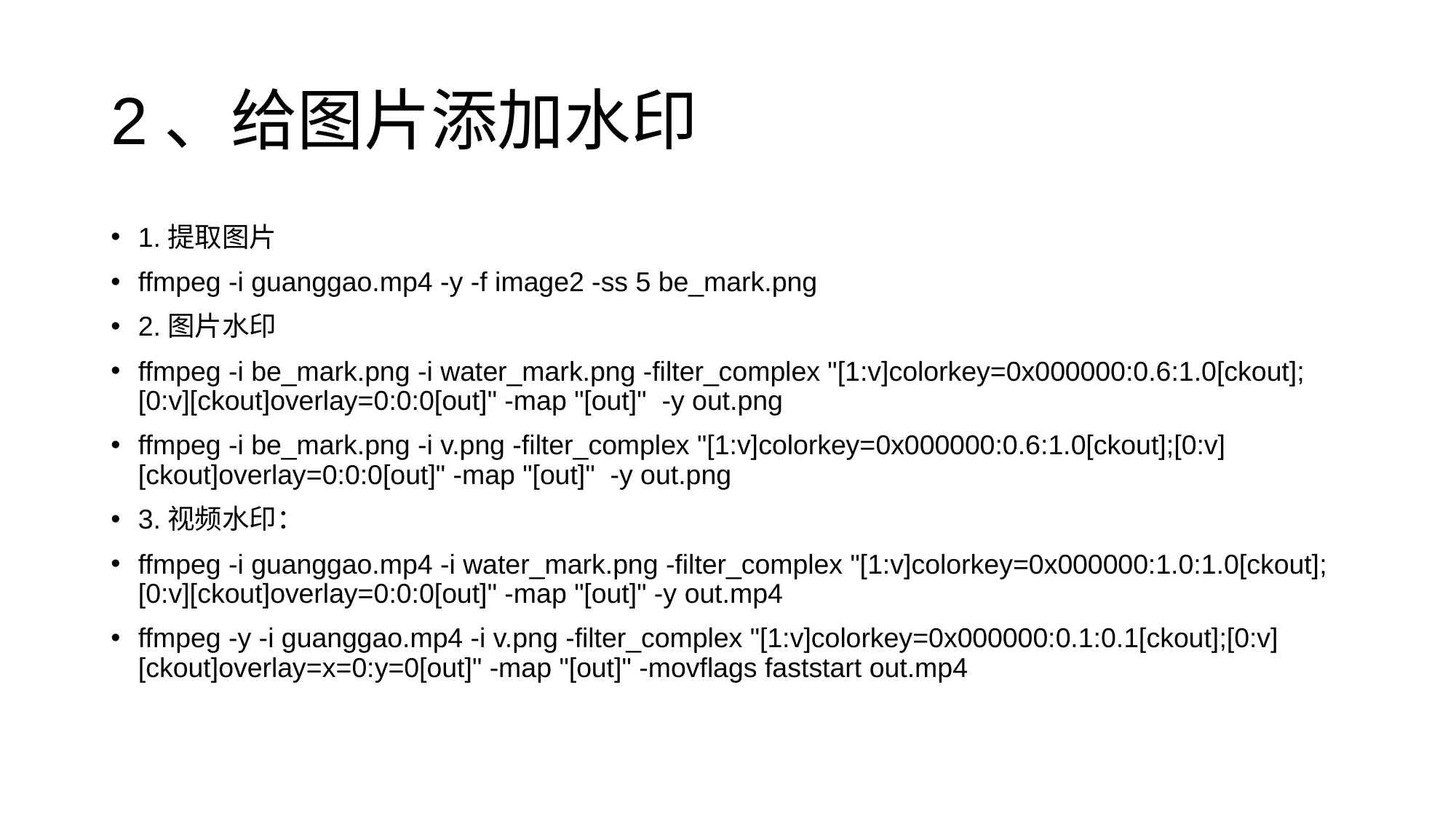

# 2、给图片添加水印
1.提取图片
ffmpeg -i guanggao.mp4 -y -f image2 -ss 5 be_mark.png
2.图片水印
ffmpeg -i be_mark.png -i water_mark.png -filter_complex "[1:v]colorkey=0x000000:0.6:1.0[ckout];[0:v][ckout]overlay=0:0:0[out]" -map "[out]"  -y out.png
ffmpeg -i be_mark.png -i v.png -filter_complex "[1:v]colorkey=0x000000:0.6:1.0[ckout];[0:v][ckout]overlay=0:0:0[out]" -map "[out]"  -y out.png
3.视频水印：
ffmpeg -i guanggao.mp4 -i water_mark.png -filter_complex "[1:v]colorkey=0x000000:1.0:1.0[ckout];[0:v][ckout]overlay=0:0:0[out]" -map "[out]" -y out.mp4
ffmpeg -y -i guanggao.mp4 -i v.png -filter_complex "[1:v]colorkey=0x000000:0.1:0.1[ckout];[0:v][ckout]overlay=x=0:y=0[out]" -map "[out]" -movflags faststart out.mp4